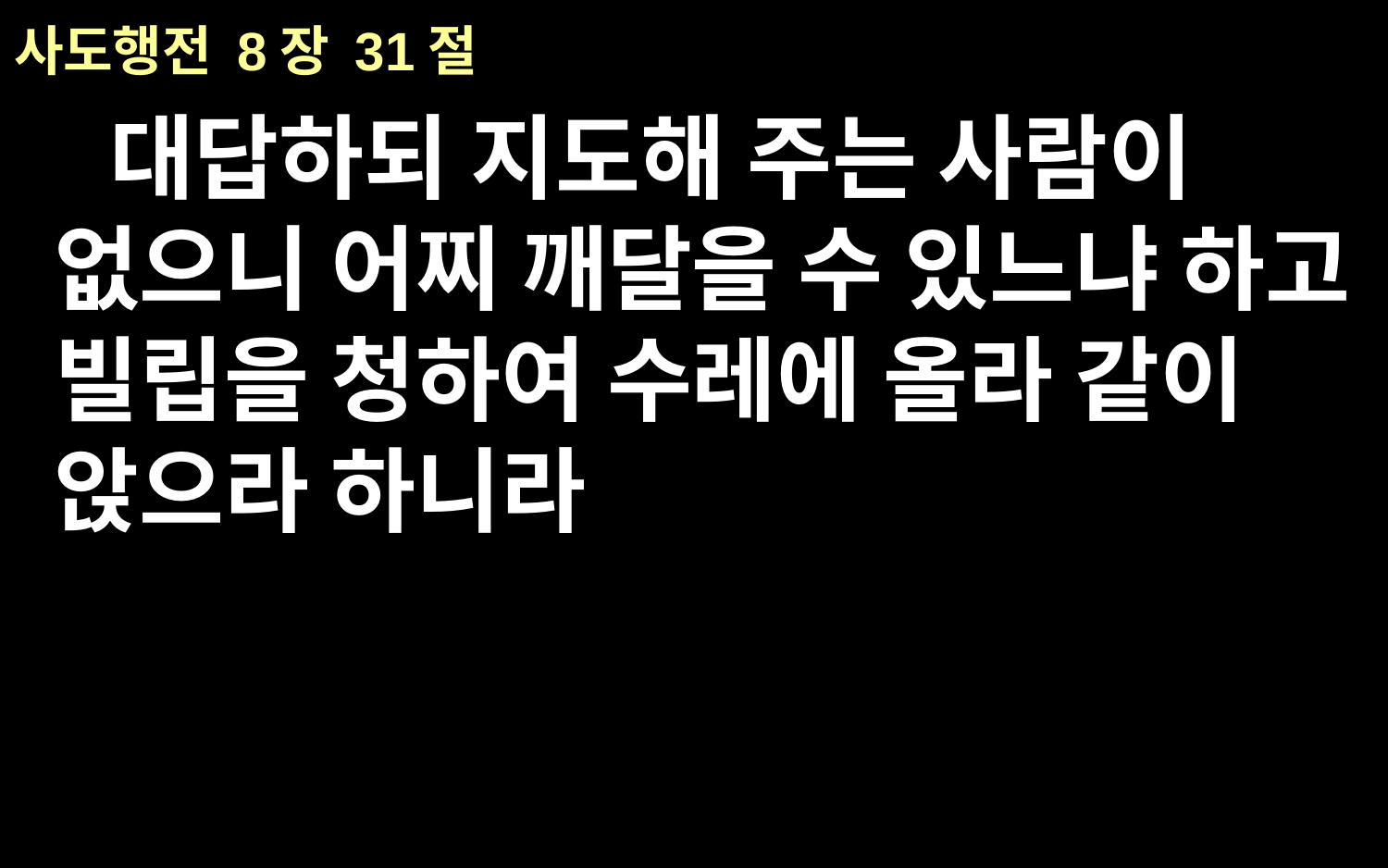

# 사도행전 8장 31절
대답하되 지도해 주는 사람이 없으니 어찌 깨달을 수 있느냐 하고 빌립을 청하여 수레에 올라 같이 앉으라 하니라